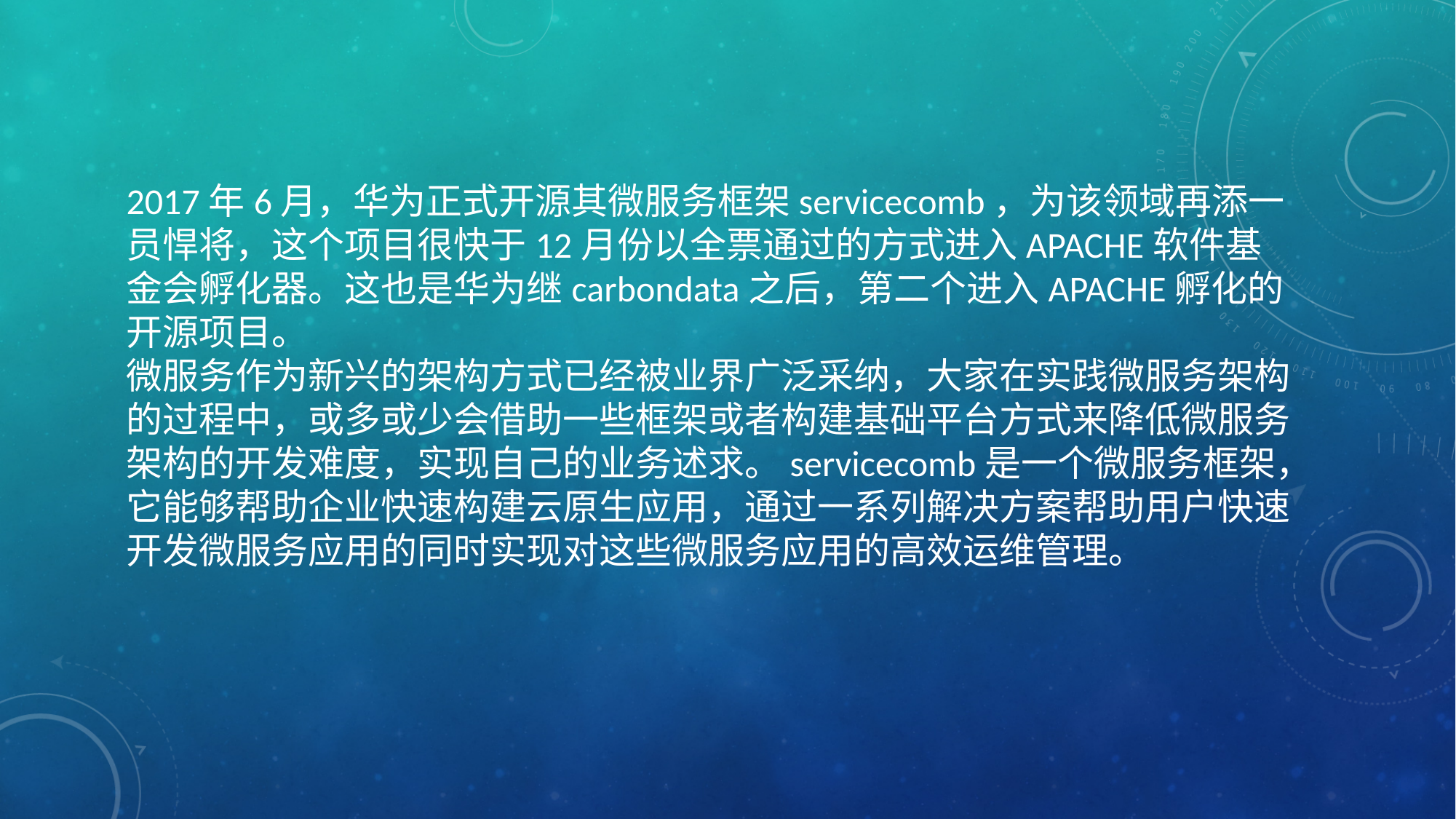

# 2017年6月，华为正式开源其微服务框架servicecomb，为该领域再添一员悍将，这个项目很快于12月份以全票通过的方式进入Apache软件基金会孵化器。这也是华为继carbondata之后，第二个进入Apache孵化的开源项目。 微服务作为新兴的架构方式已经被业界广泛采纳，大家在实践微服务架构的过程中，或多或少会借助一些框架或者构建基础平台方式来降低微服务架构的开发难度，实现自己的业务述求。servicecomb是一个微服务框架，它能够帮助企业快速构建云原生应用，通过一系列解决方案帮助用户快速开发微服务应用的同时实现对这些微服务应用的高效运维管理。